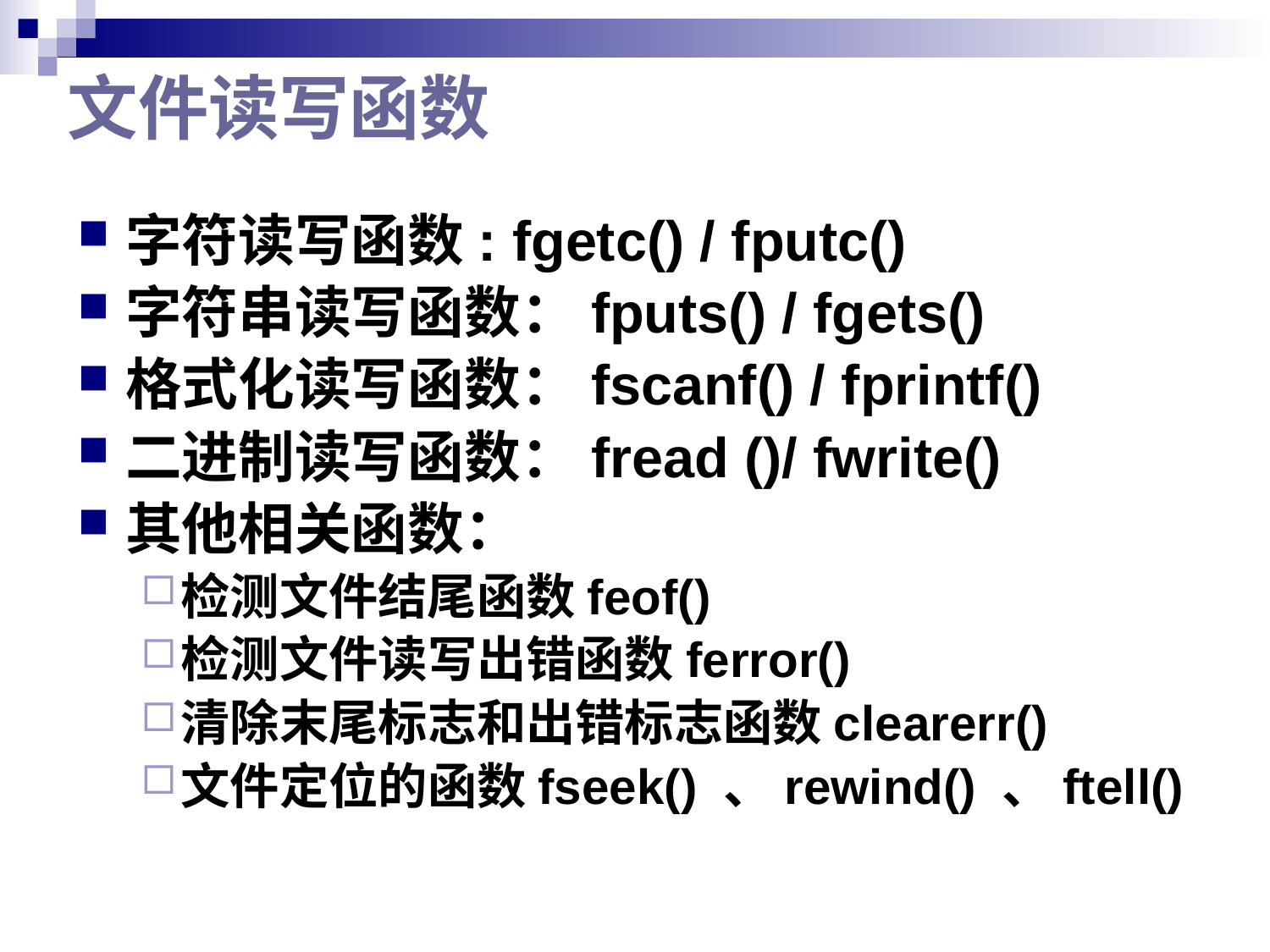

# 文件读写函数
字符读写函数: fgetc() / fputc()
字符串读写函数：fputs() / fgets()
格式化读写函数：fscanf() / fprintf()
二进制读写函数：fread ()/ fwrite()
其他相关函数：
检测文件结尾函数feof()
检测文件读写出错函数ferror()
清除末尾标志和出错标志函数clearerr()
文件定位的函数fseek() 、rewind() 、ftell()